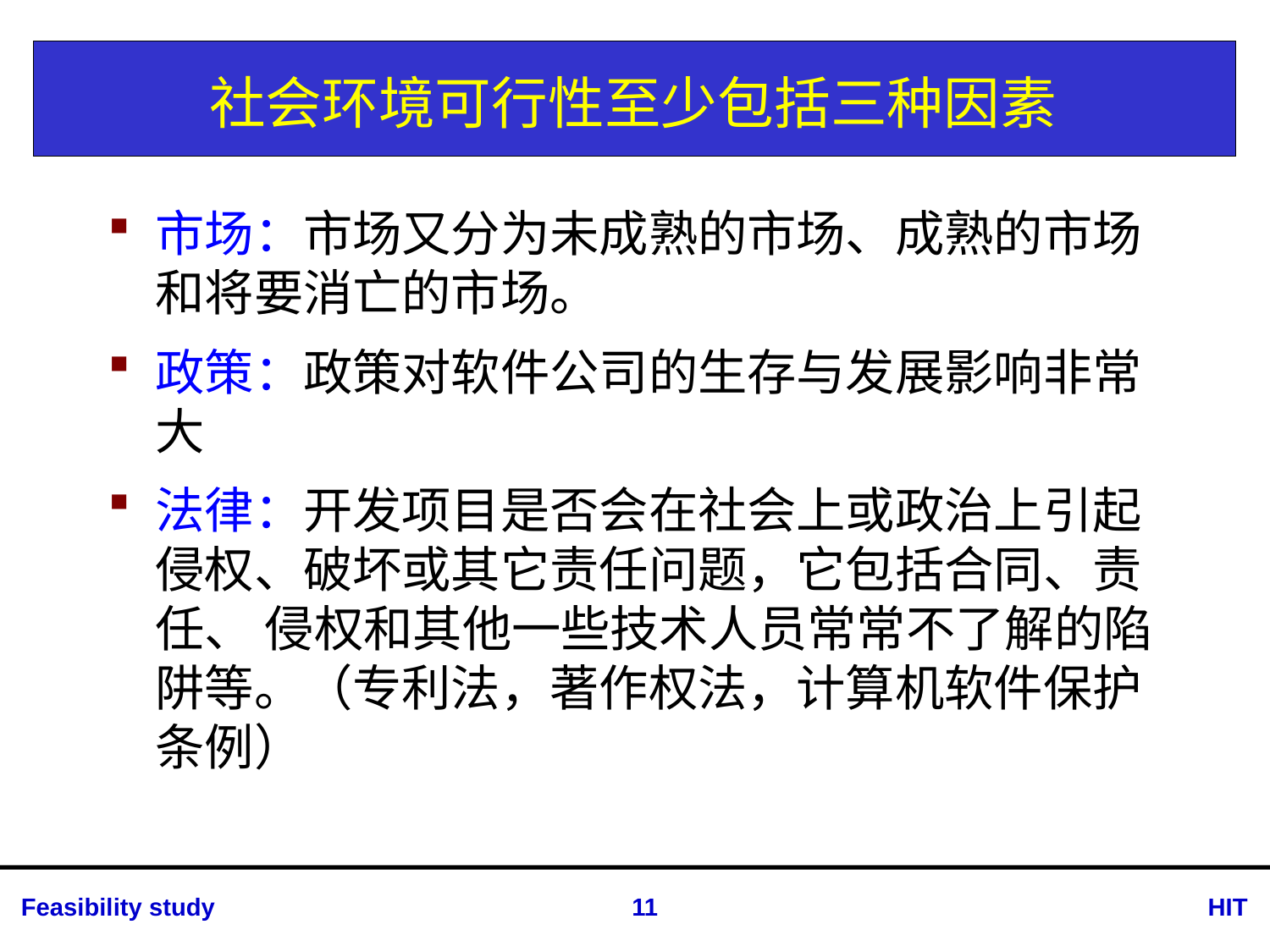

# 社会环境可行性至少包括三种因素
市场：市场又分为未成熟的市场、成熟的市场和将要消亡的市场。
政策：政策对软件公司的生存与发展影响非常大
法律：开发项目是否会在社会上或政治上引起侵权、破坏或其它责任问题，它包括合同、责任、 侵权和其他一些技术人员常常不了解的陷阱等。（专利法，著作权法，计算机软件保护条例）